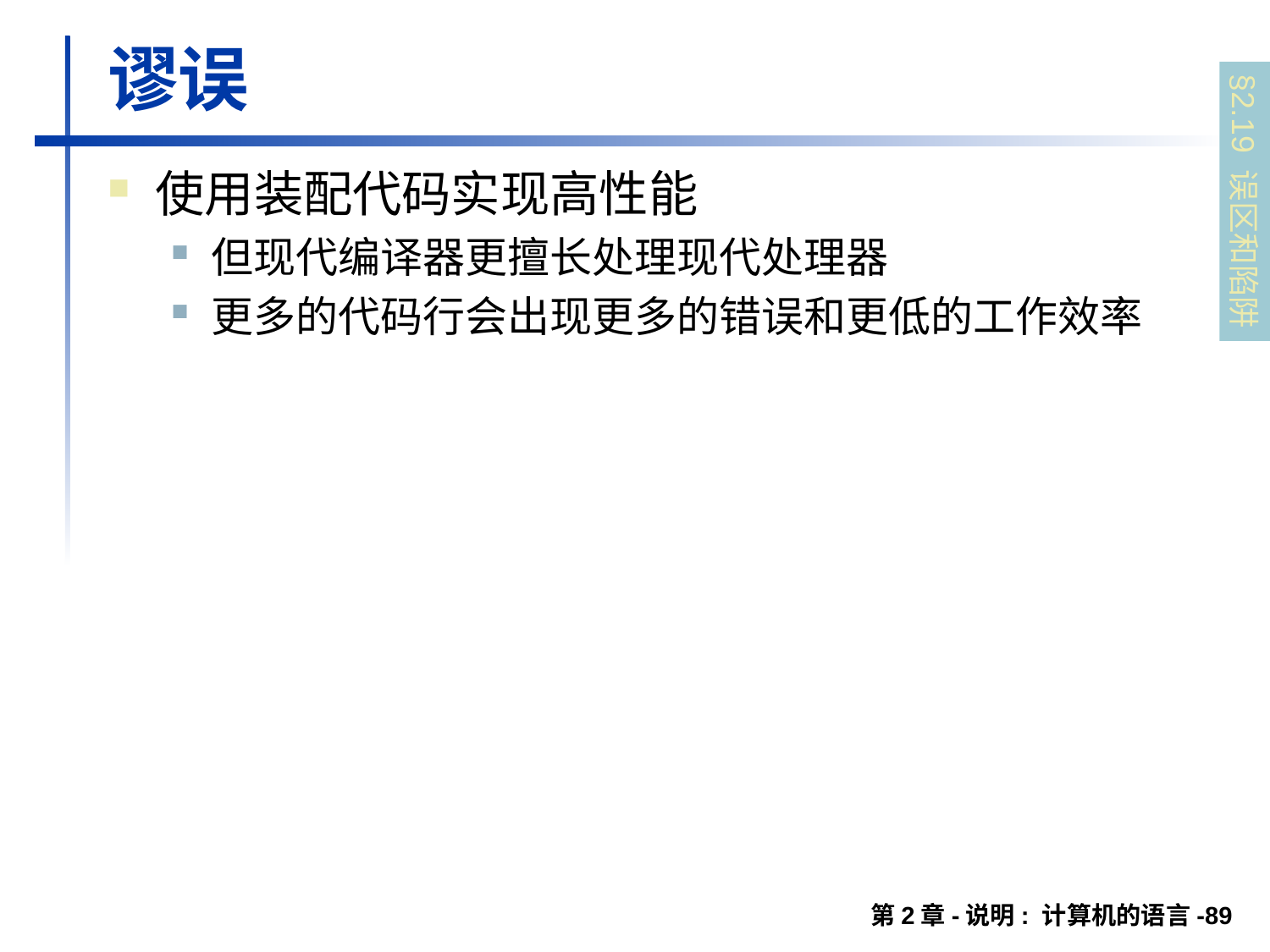

# 谬误
使用装配代码实现高性能
但现代编译器更擅长处理现代处理器
更多的代码行会出现更多的错误和更低的工作效率
§2.19 误区和陷阱
第2章-说明: 计算机的语言-89